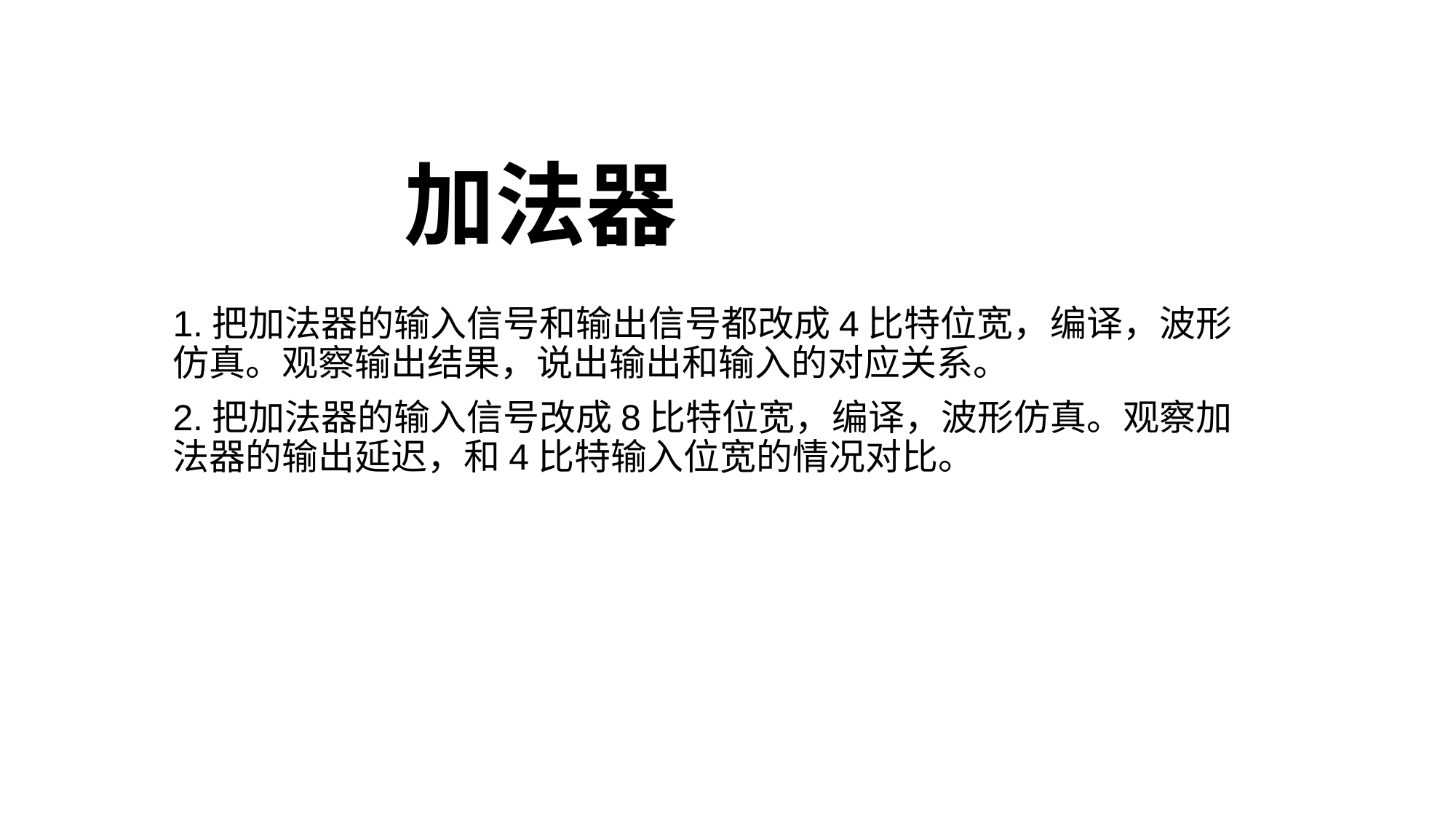

加法器
1.把加法器的输入信号和输出信号都改成4比特位宽，编译，波形仿真。观察输出结果，说出输出和输入的对应关系。
2.把加法器的输入信号改成8比特位宽，编译，波形仿真。观察加法器的输出延迟，和4比特输入位宽的情况对比。